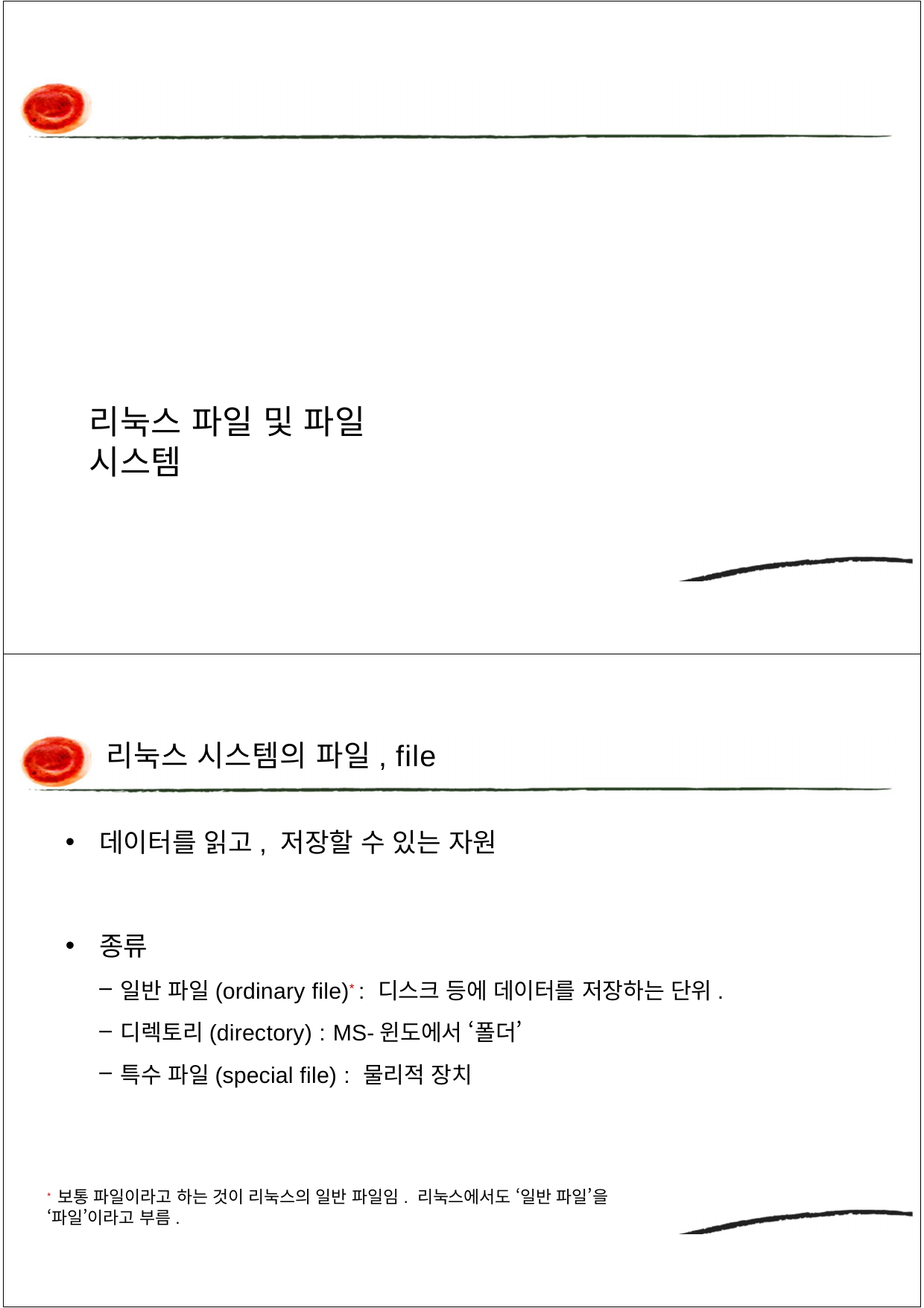

리눅스 파일 및 파일 시스템

리눅스 시스템의 파일, file

데이터를 읽고, 저장할 수 있는 자원

종류
일반 파일(ordinary file)* : 디스크 등에 데이터를 저장하는 단위.
디렉토리(directory) : MS-윈도에서 ‘폴더’
특수 파일(special file) : 물리적 장치
* 보통 파일이라고 하는 것이 리눅스의 일반 파일임. 리눅스에서도 ‘일반 파일’을 ‘파일’이라고 부름.